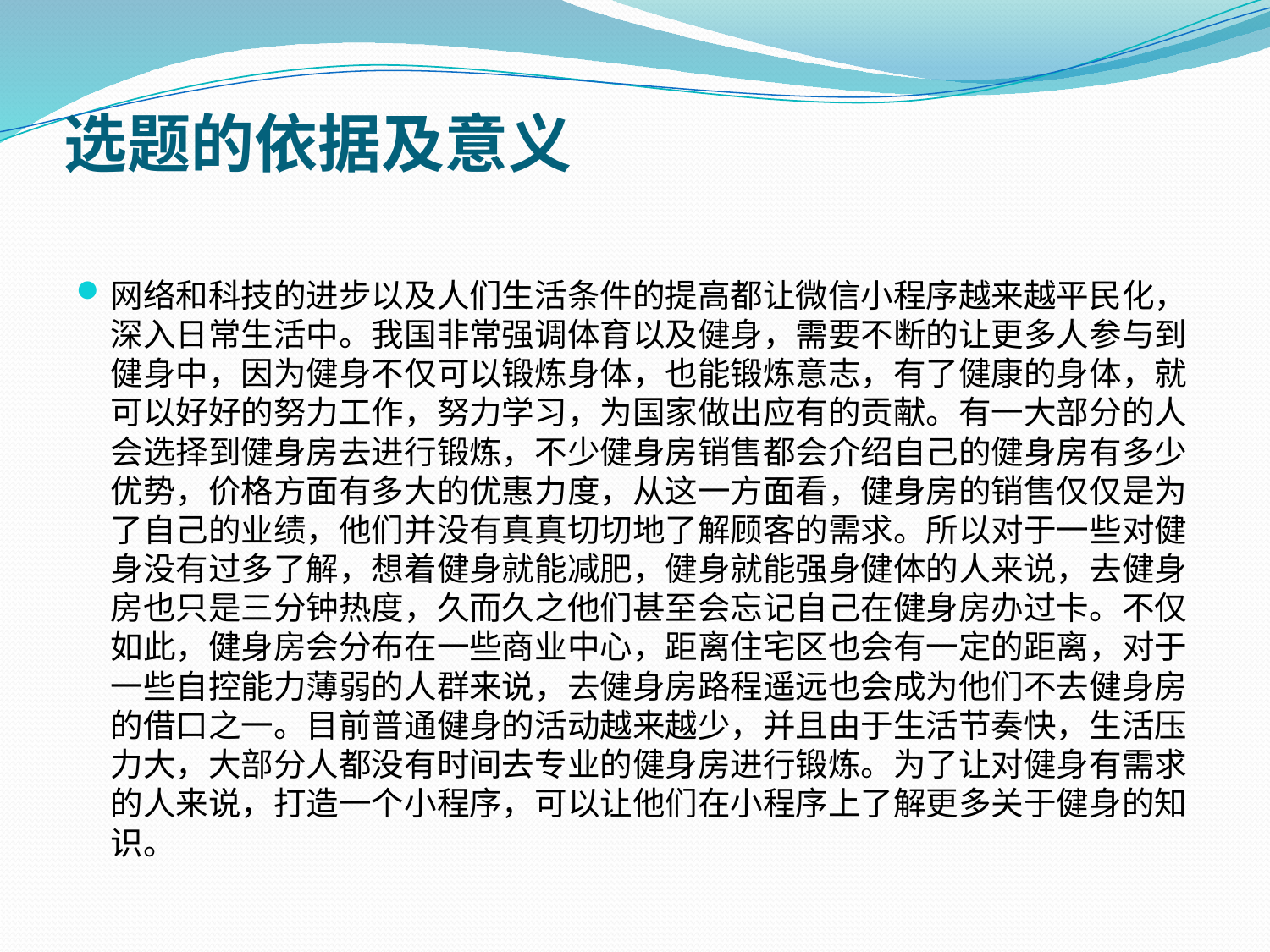

# 选题的依据及意义
网络和科技的进步以及人们生活条件的提高都让微信小程序越来越平民化，深入日常生活中。我国非常强调体育以及健身，需要不断的让更多人参与到健身中，因为健身不仅可以锻炼身体，也能锻炼意志，有了健康的身体，就可以好好的努力工作，努力学习，为国家做出应有的贡献。有一大部分的人会选择到健身房去进行锻炼，不少健身房销售都会介绍自己的健身房有多少优势，价格方面有多大的优惠力度，从这一方面看，健身房的销售仅仅是为了自己的业绩，他们并没有真真切切地了解顾客的需求。所以对于一些对健身没有过多了解，想着健身就能减肥，健身就能强身健体的人来说，去健身房也只是三分钟热度，久而久之他们甚至会忘记自己在健身房办过卡。不仅如此，健身房会分布在一些商业中心，距离住宅区也会有一定的距离，对于一些自控能力薄弱的人群来说，去健身房路程遥远也会成为他们不去健身房的借口之一。目前普通健身的活动越来越少，并且由于生活节奏快，生活压力大，大部分人都没有时间去专业的健身房进行锻炼。为了让对健身有需求的人来说，打造一个小程序，可以让他们在小程序上了解更多关于健身的知识。